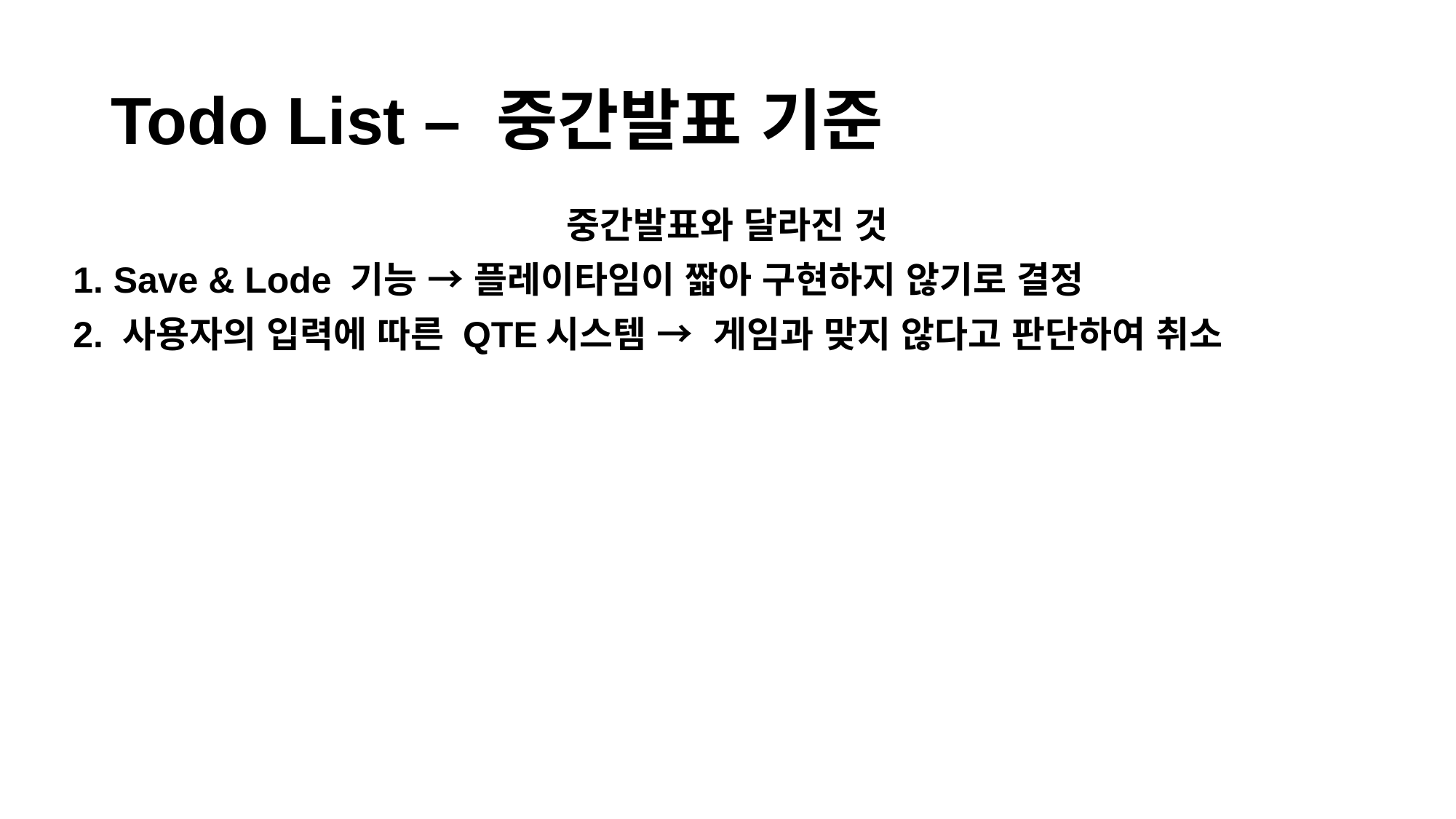

# Todo List – 중간발표 기준
중간발표와 달라진 것
1. Save & Lode 기능 → 플레이타임이 짧아 구현하지 않기로 결정
2. 사용자의 입력에 따른 QTE시스템 →  게임과 맞지 않다고 판단하여 취소